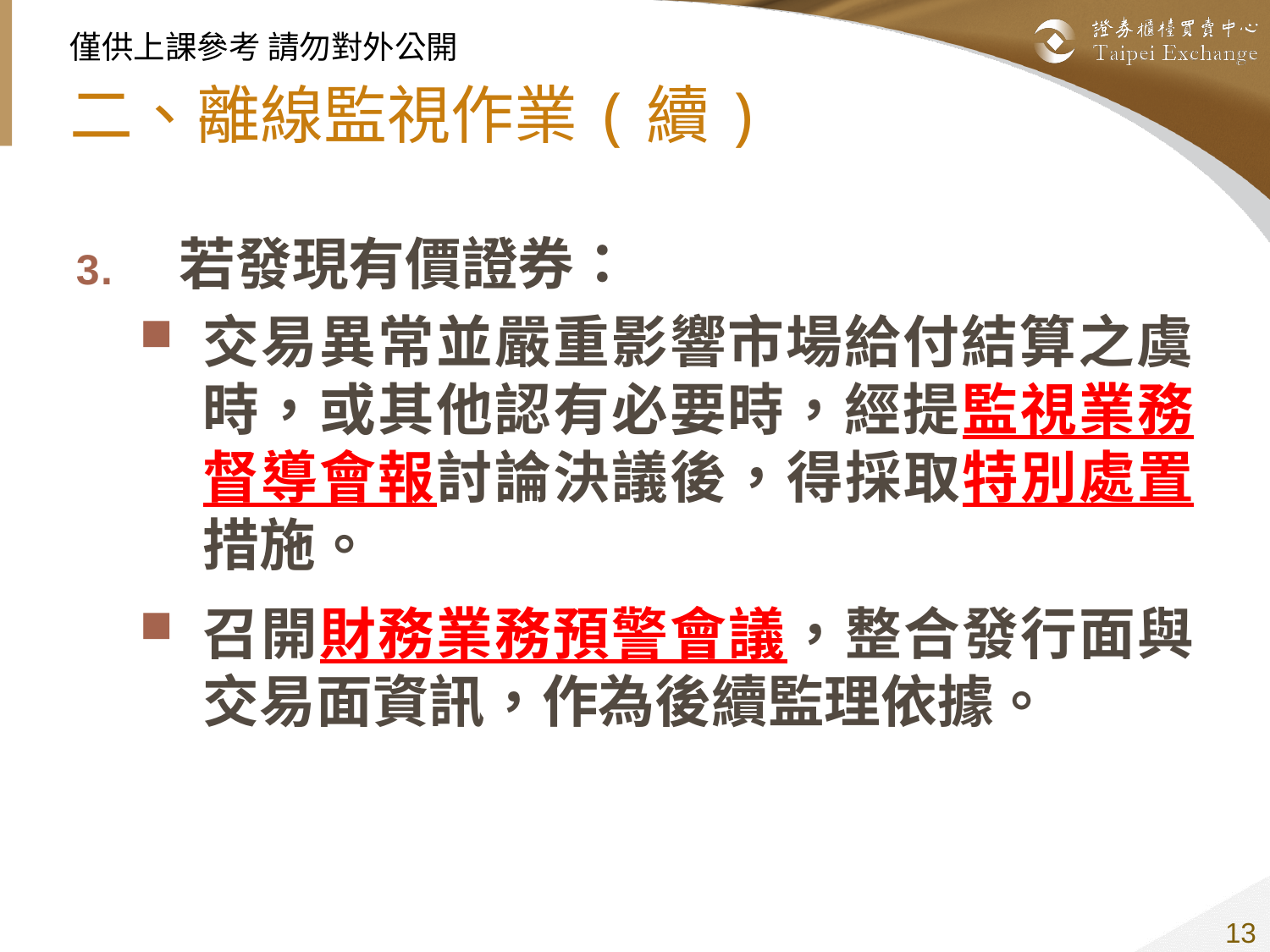

# 二、離線監視作業(續)
若發現有價證券：
交易異常並嚴重影響市場給付結算之虞時，或其他認有必要時，經提監視業務督導會報討論決議後，得採取特別處置措施。
召開財務業務預警會議，整合發行面與交易面資訊，作為後續監理依據。